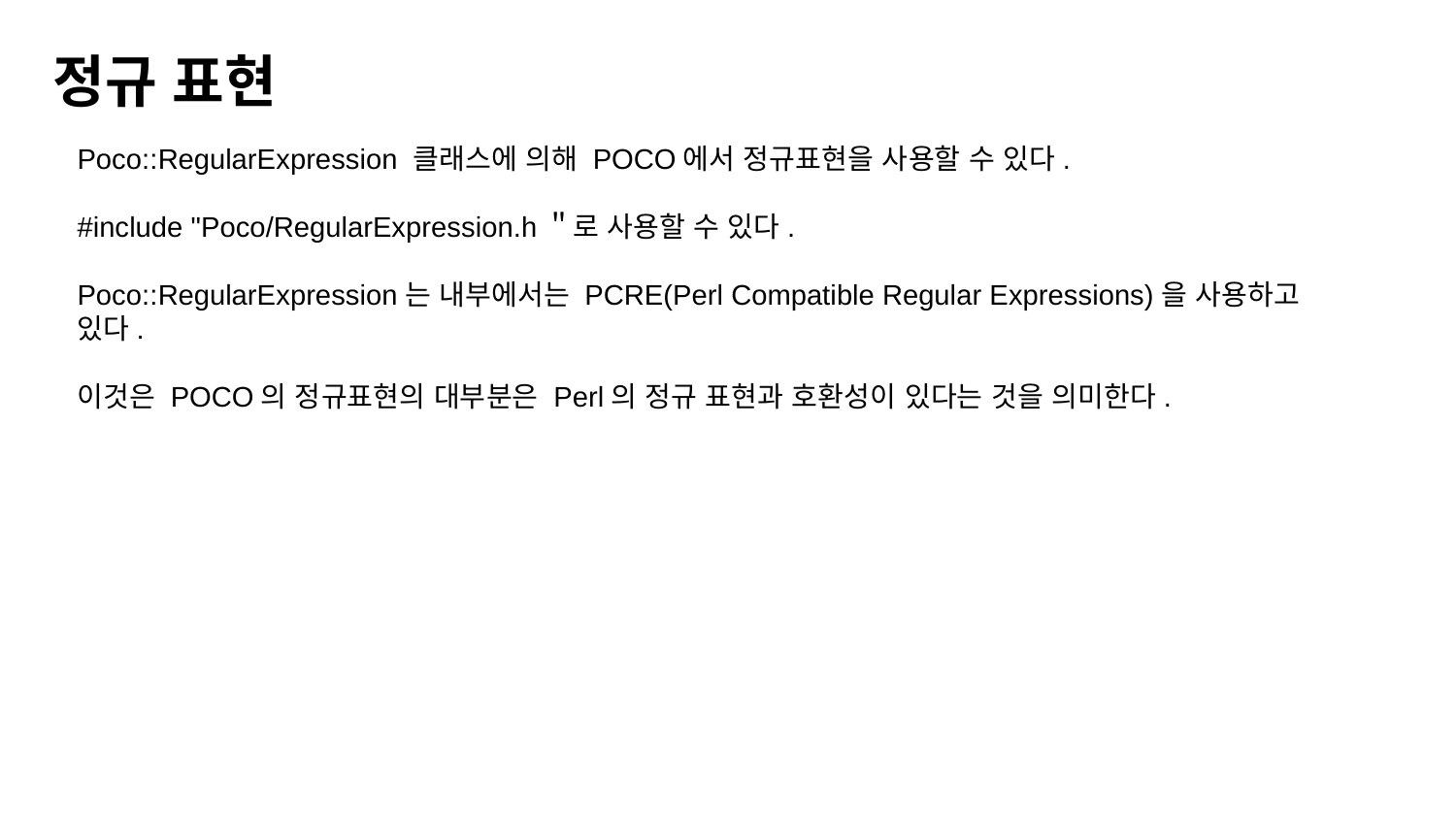

정규 표현
Poco::RegularExpression 클래스에 의해 POCO에서 정규표현을 사용할 수 있다.
#include "Poco/RegularExpression.h＂로 사용할 수 있다.
Poco::RegularExpression는 내부에서는 PCRE(Perl Compatible Regular Expressions)을 사용하고 있다.
이것은 POCO의 정규표현의 대부분은 Perl의 정규 표현과 호환성이 있다는 것을 의미한다.